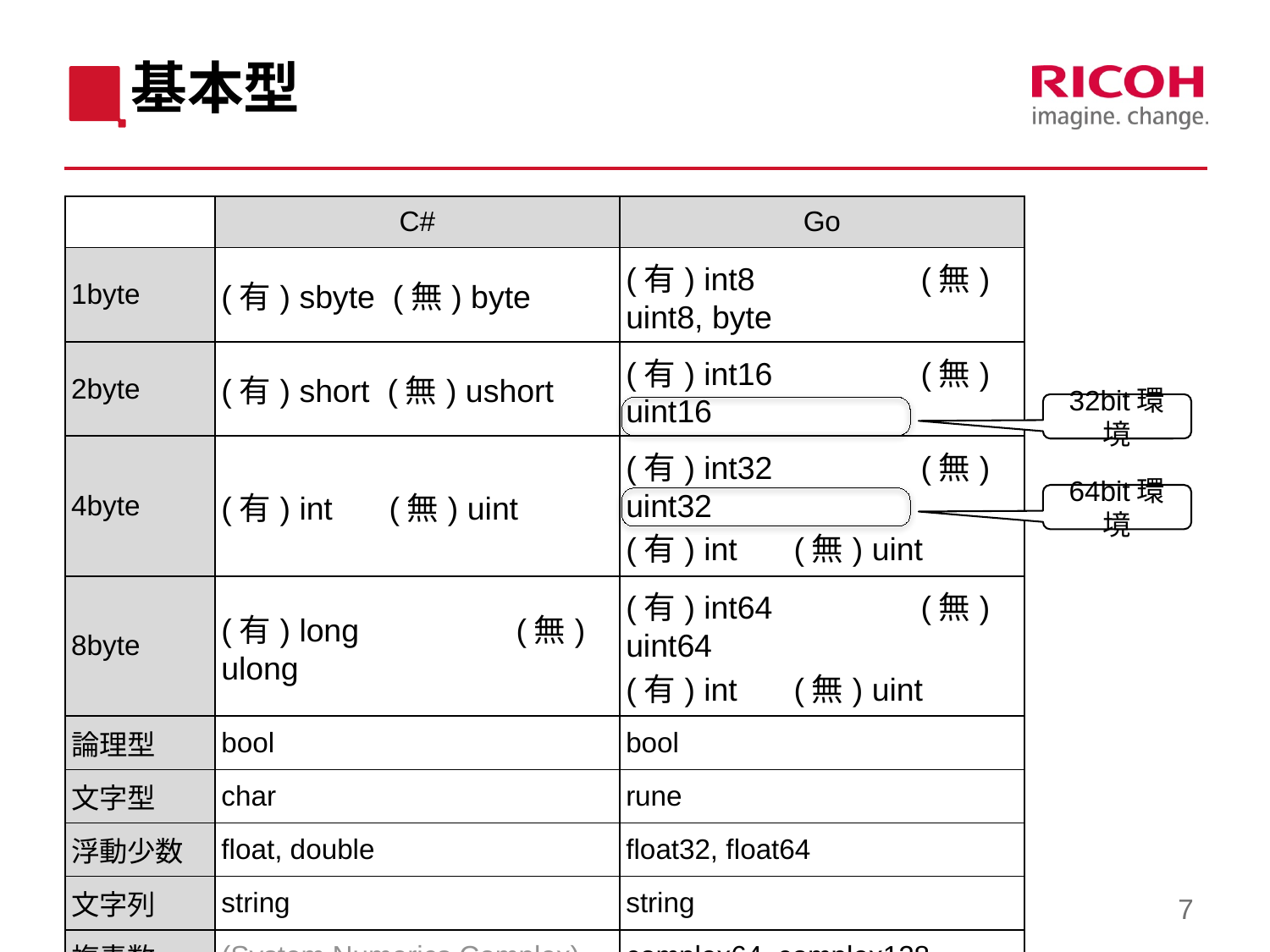

# 基本型
|  | C# | Go |
| --- | --- | --- |
| 1byte | (有) sbyte (無) byte | (有) int8 　(無) uint8, byte |
| 2byte | (有) short (無) ushort | (有) int16 　(無) uint16 |
| 4byte | (有) int 　(無) uint | (有) int32 　(無) uint32 (有) int 　(無) uint |
| 8byte | (有) long 　(無) ulong | (有) int64 　(無) uint64 (有) int 　(無) uint |
| 論理型 | bool | bool |
| 文字型 | char | rune |
| 浮動少数 | float, double | float32, float64 |
| 文字列 | string | string |
| 複素数 | (System.Numerics.Complex) | complex64, complex128 |
| デシマル | decimal | − |
32bit環境

64bit環境

7